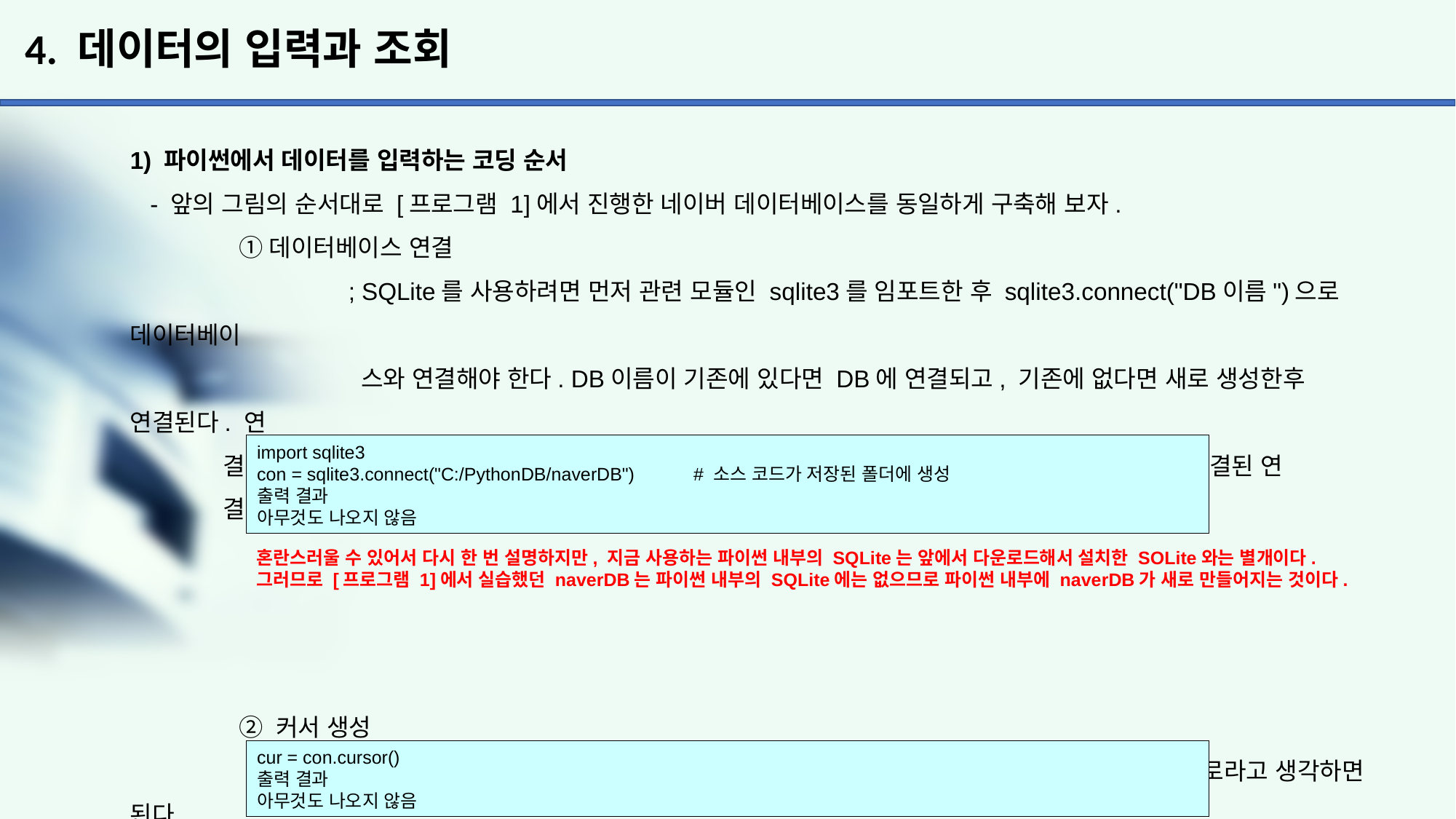

# 4. 데이터의 입력과 조회
1) 파이썬에서 데이터를 입력하는 코딩 순서
   - 앞의 그림의 순서대로 [프로그램 1]에서 진행한 네이버 데이터베이스를 동일하게 구축해 보자.
	①데이터베이스 연결
		; SQLite를 사용하려면 먼저 관련 모듈인 sqlite3를 임포트한 후 sqlite3.connect("DB이름")으로 데이터베이
		 스와 연결해야 한다. DB이름이 기존에 있다면 DB에 연결되고, 기존에 없다면 새로 생성한후 연결된다. 연
             결에 성공하면 아무런 메시지도 표시하지 않는다. 본 강사는 con이라는 변수를 데이터베이스와 연결된 연
             결자로 사용했다.

	② 커서 생성
		; 커서(Cursor)는 데이터베이스에 SQL 문을 실행하거나 실행된 결과를 돌려받는 통로라고 생각하면 된다.
              ①에서 연결한 연결자에 커서를 만들어야 한다. cur라는 변수를 커서로 사용했다.

import sqlite3
con = sqlite3.connect("C:/PythonDB/naverDB")	# 소스 코드가 저장된 폴더에 생성
출력 결과
아무것도 나오지 않음
혼란스러울 수 있어서 다시 한 번 설명하지만, 지금 사용하는 파이썬 내부의 SQLite는 앞에서 다운로드해서 설치한 SOLite와는 별개이다. 그러므로 [프로그램 1]에서 실습했던 naverDB는 파이썬 내부의 SQLite에는 없으므로 파이썬 내부에 naverDB가 새로 만들어지는 것이다.
cur = con.cursor()
출력 결과
아무것도 나오지 않음